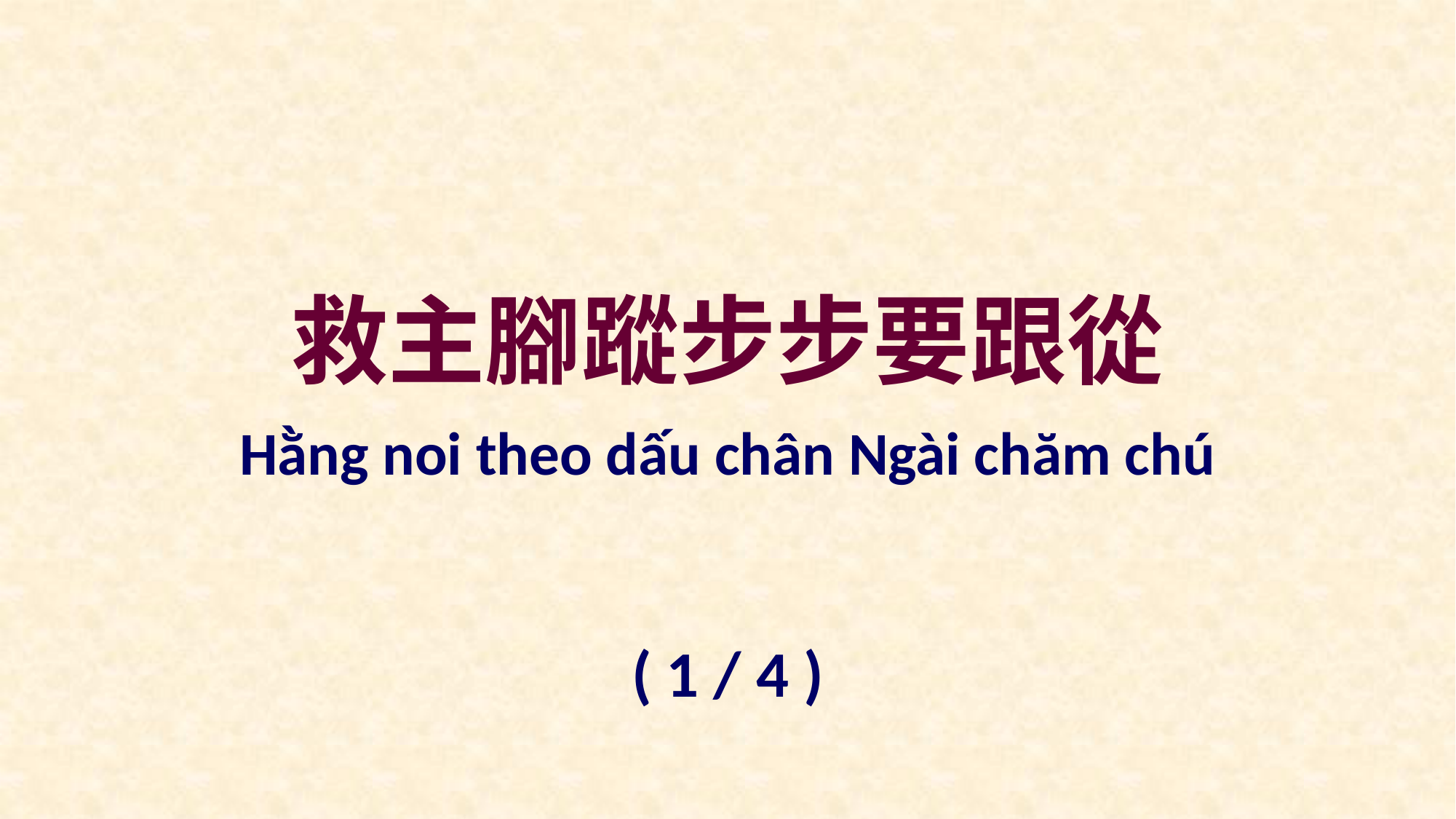

救主腳蹤步步要跟從
Hằng noi theo dấu chân Ngài chăm chú
( 1 / 4 )